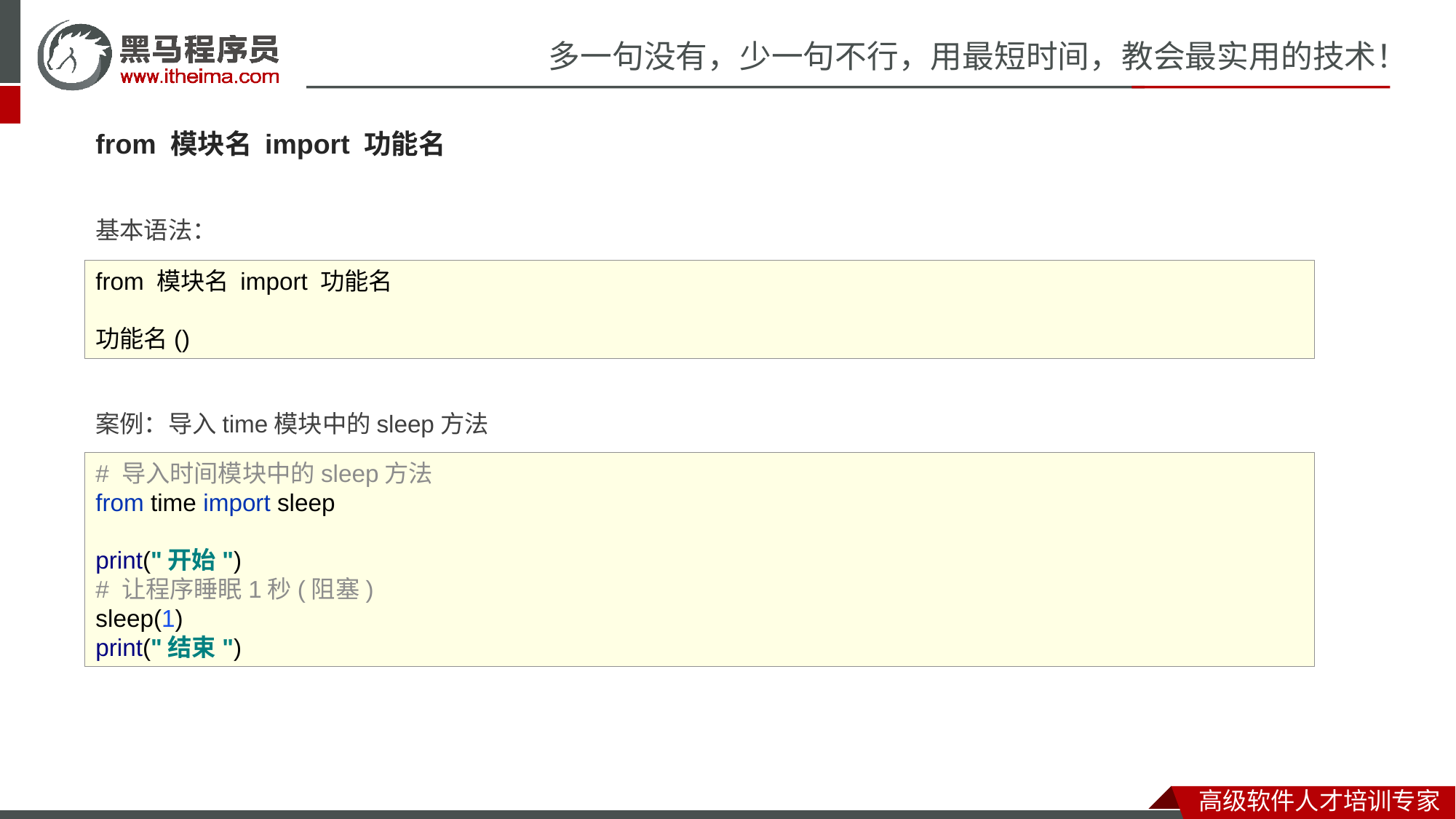

from 模块名 import 功能名
基本语法：

案例：导入time模块中的sleep方法
from 模块名 import 功能名

功能名()
# 导入时间模块中的sleep方法 from time import sleep print("开始") # 让程序睡眠1秒(阻塞) sleep(1) print("结束")